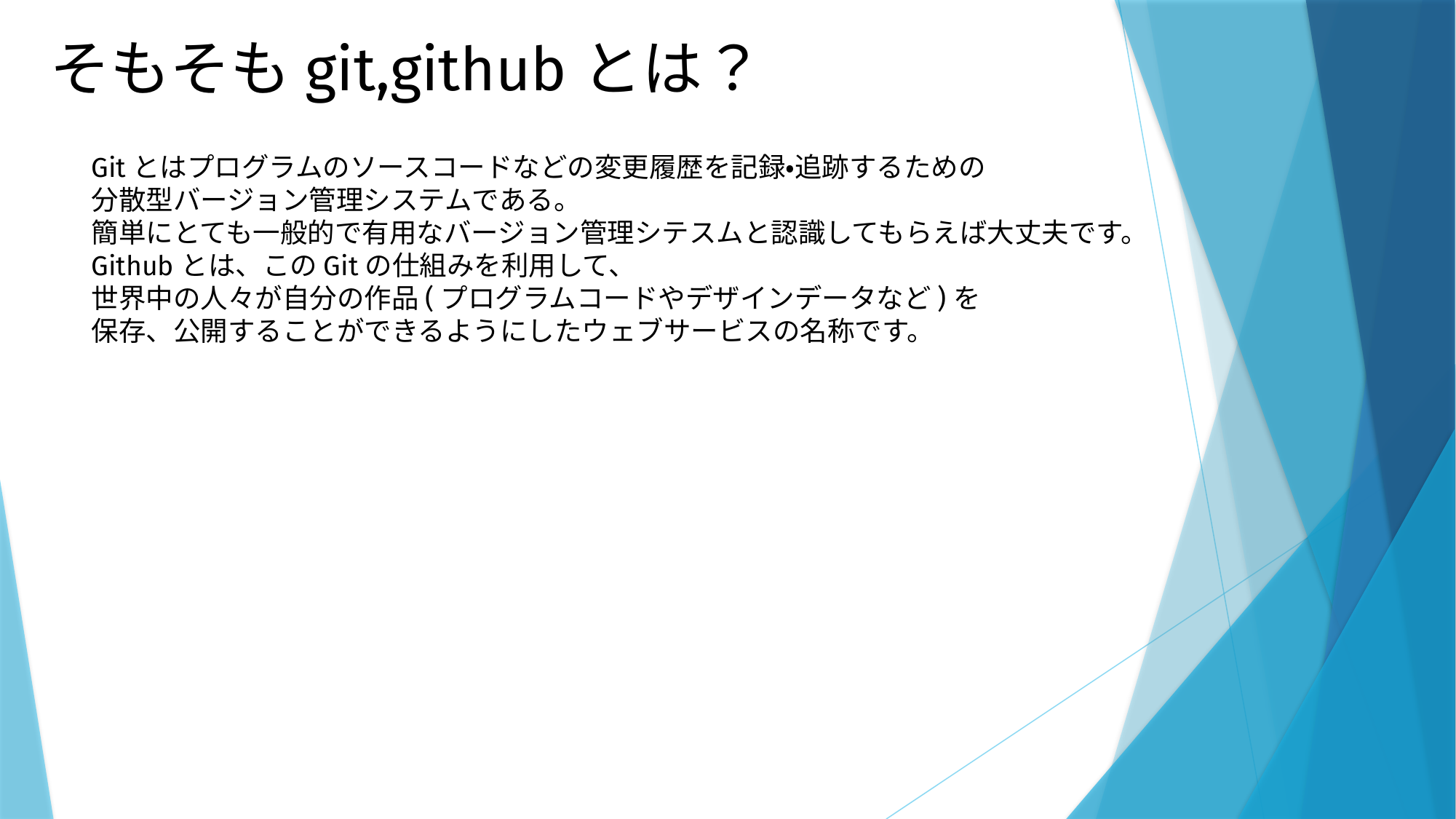

そもそもgit,githubとは？
Gitとはプログラムのソースコードなどの変更履歴を記録・追跡するための
分散型バージョン管理システムである。
簡単にとても一般的で有用なバージョン管理シテスムと認識してもらえば大丈夫です。
Githubとは、このGitの仕組みを利用して、
世界中の人々が自分の作品(プログラムコードやデザインデータなど)を
保存、公開することができるようにしたウェブサービスの名称です。